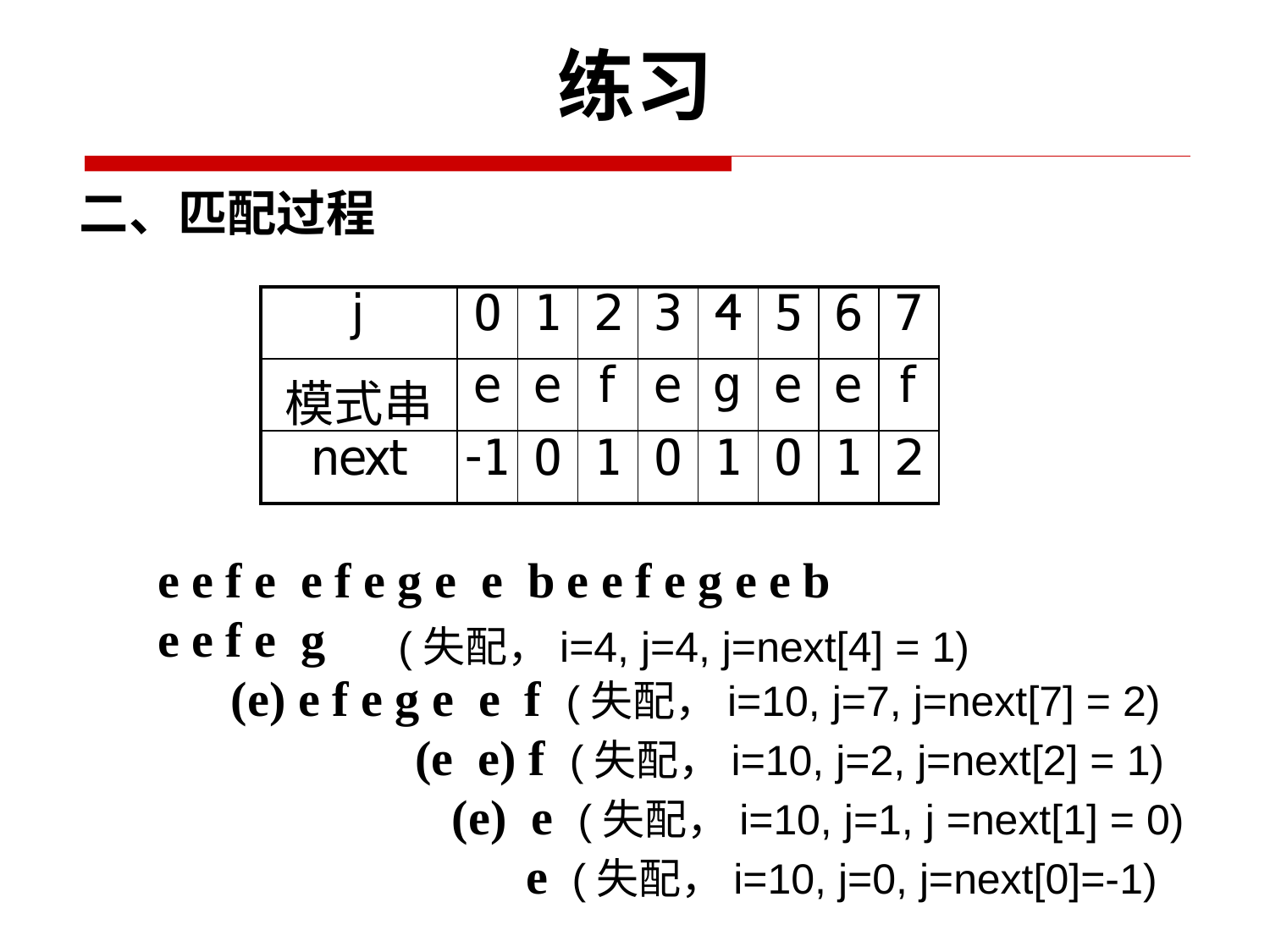

练习
  二、匹配过程
| j | 0 | 1 | 2 | 3 | 4 | 5 | 6 | 7 |
| --- | --- | --- | --- | --- | --- | --- | --- | --- |
| 模式串 | e | e | f | e | g | e | e | f |
| next | -1 | 0 | 1 | 0 | 1 | 0 | 1 | 2 |
e e f e  e f e g e  e  b e e f e g e e b
e e f e  g
      (e) e f e g e  e  f  (失配，i=10, j=7, j=next[7] = 2)
                     (e  e) f  (失配，i=10, j=2, j=next[2] = 1)
                        (e)  e  (失配，i=10, j=1, j =next[1] = 0)
                              e  (失配，i=10, j=0, j=next[0]=-1)
(失配，i=4, j=4, j=next[4] = 1)